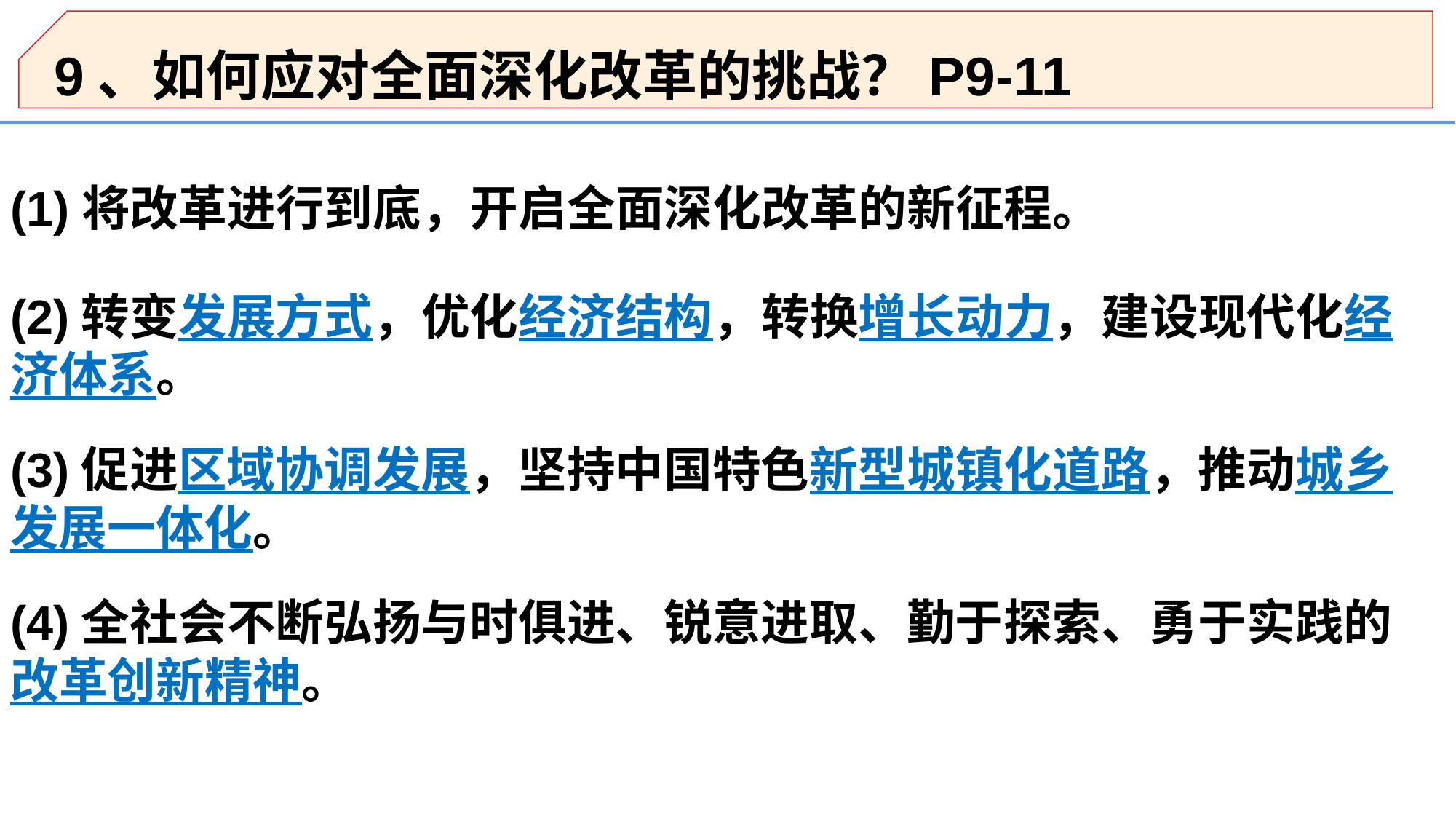

9、如何应对全面深化改革的挑战？P9-11

(1)将改革进行到底，开启全面深化改革的新征程。
(2)转变发展方式，优化经济结构，转换增长动力，建设现代化经济体系。
(3)促进区域协调发展，坚持中国特色新型城镇化道路，推动城乡发展一体化。
(4)全社会不断弘扬与时俱进、锐意进取、勤于探索、勇于实践的改革创新精神。